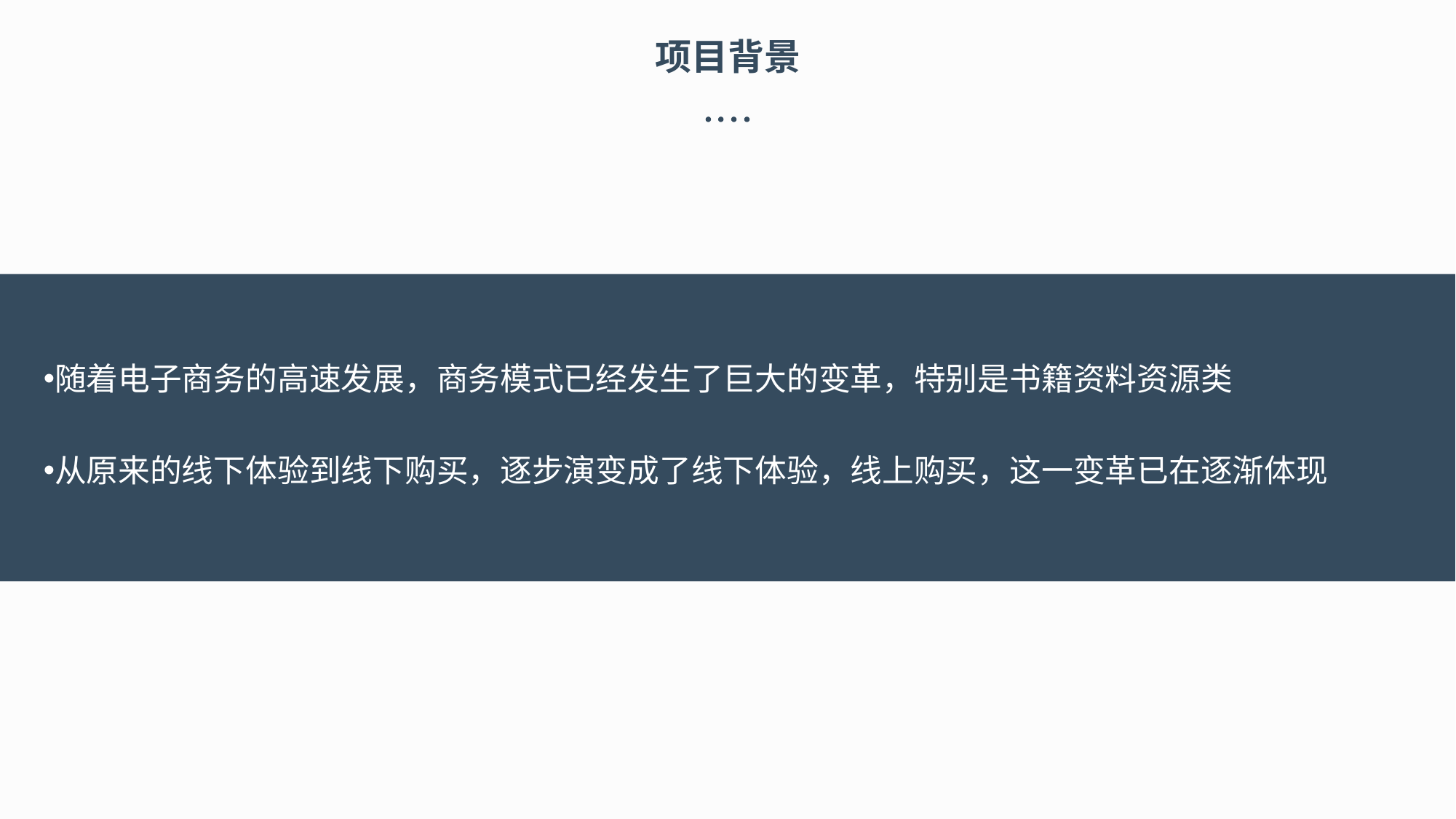

项目背景

随着电子商务的高速发展，商务模式已经发生了巨大的变革，特别是书籍资料资源类

从原来的线下体验到线下购买，逐步演变成了线下体验，线上购买，这一变革已在逐渐体现